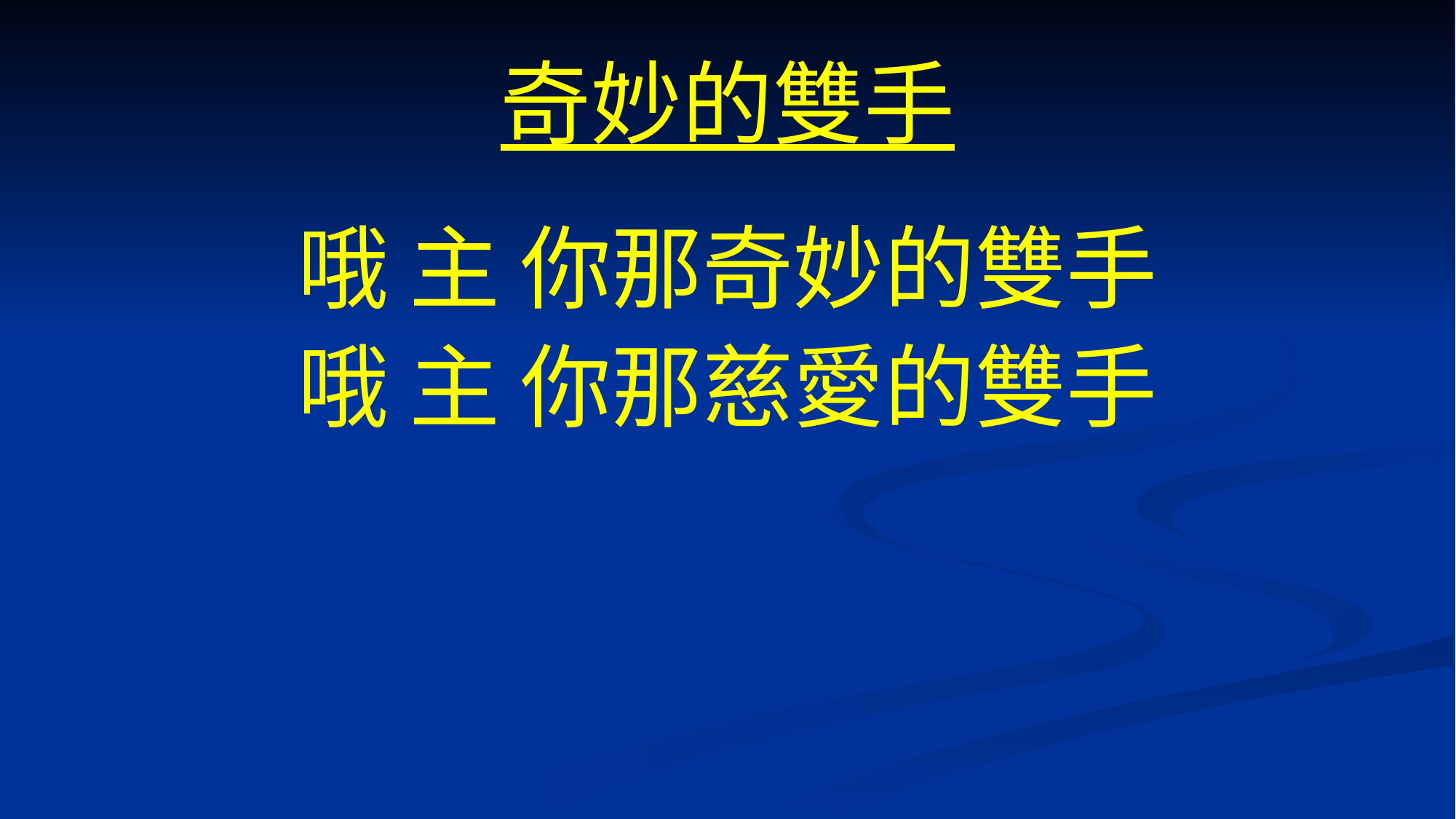

# 奇妙的雙手
哦 主 你那奇妙的雙手
哦 主 你那慈愛的雙手